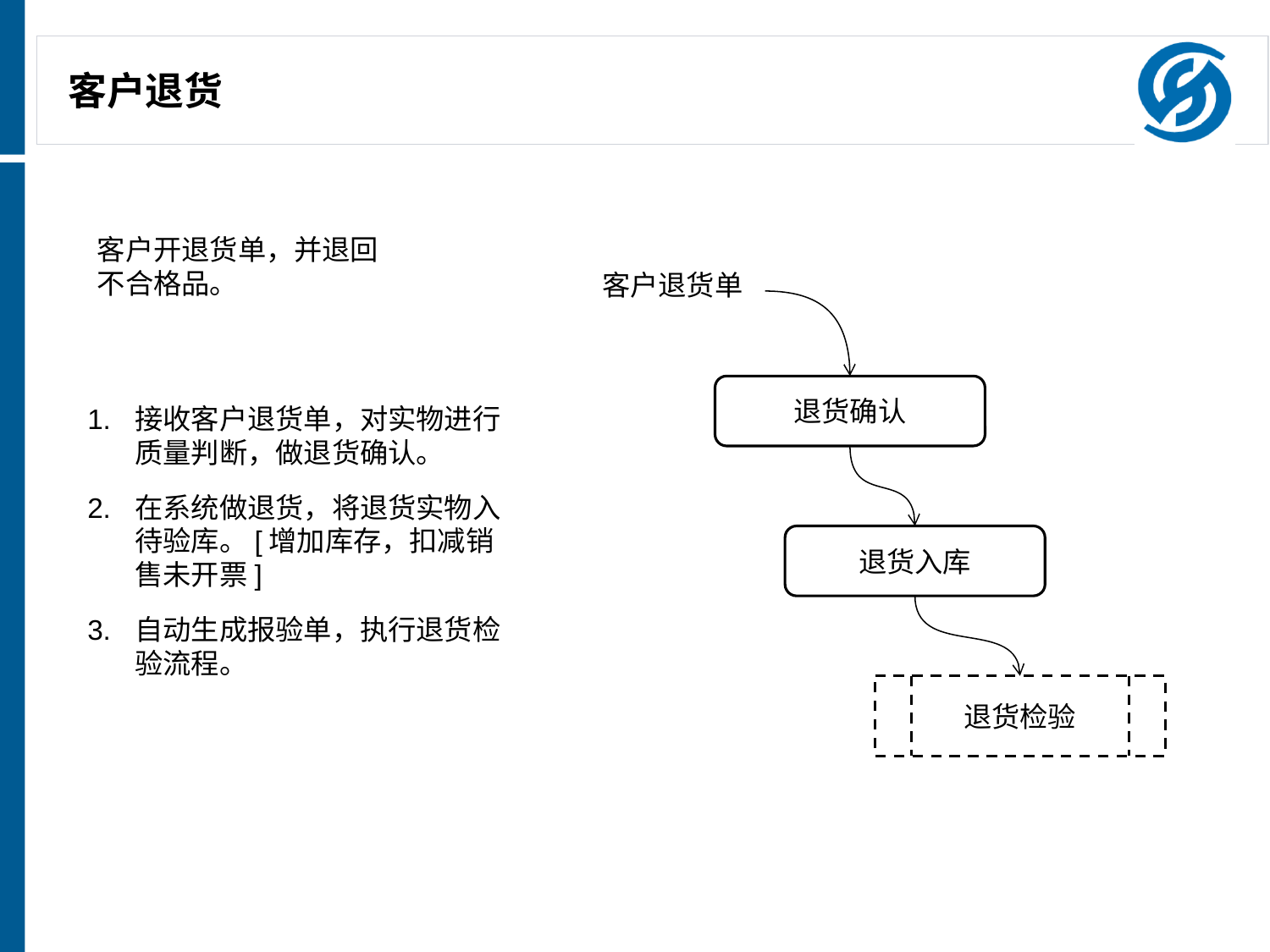

# 客户退货
客户开退货单，并退回不合格品。
客户退货单

接收客户退货单，对实物进行质量判断，做退货确认。
在系统做退货，将退货实物入待验库。[增加库存，扣减销售未开票]
自动生成报验单，执行退货检验流程。

退货确认
退货入库
退货检验